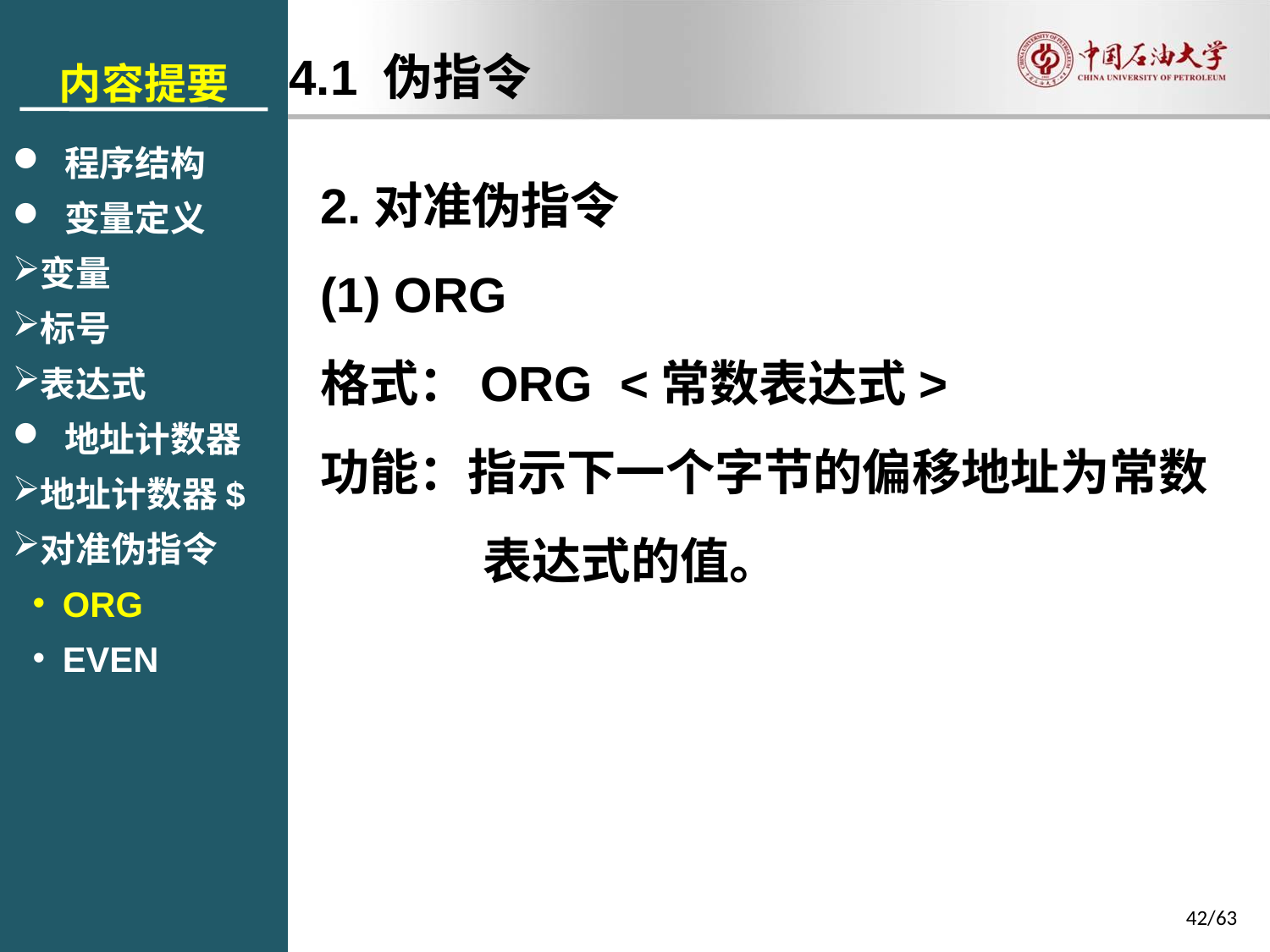

内容提要
 程序结构
 变量定义
变量
标号
表达式
 地址计数器
地址计数器$
对准伪指令
ORG
EVEN
4.1 伪指令
2.对准伪指令
(1) ORG
格式：ORG  <常数表达式>
功能：指示下一个字节的偏移地址为常数表达式的值。
42/63